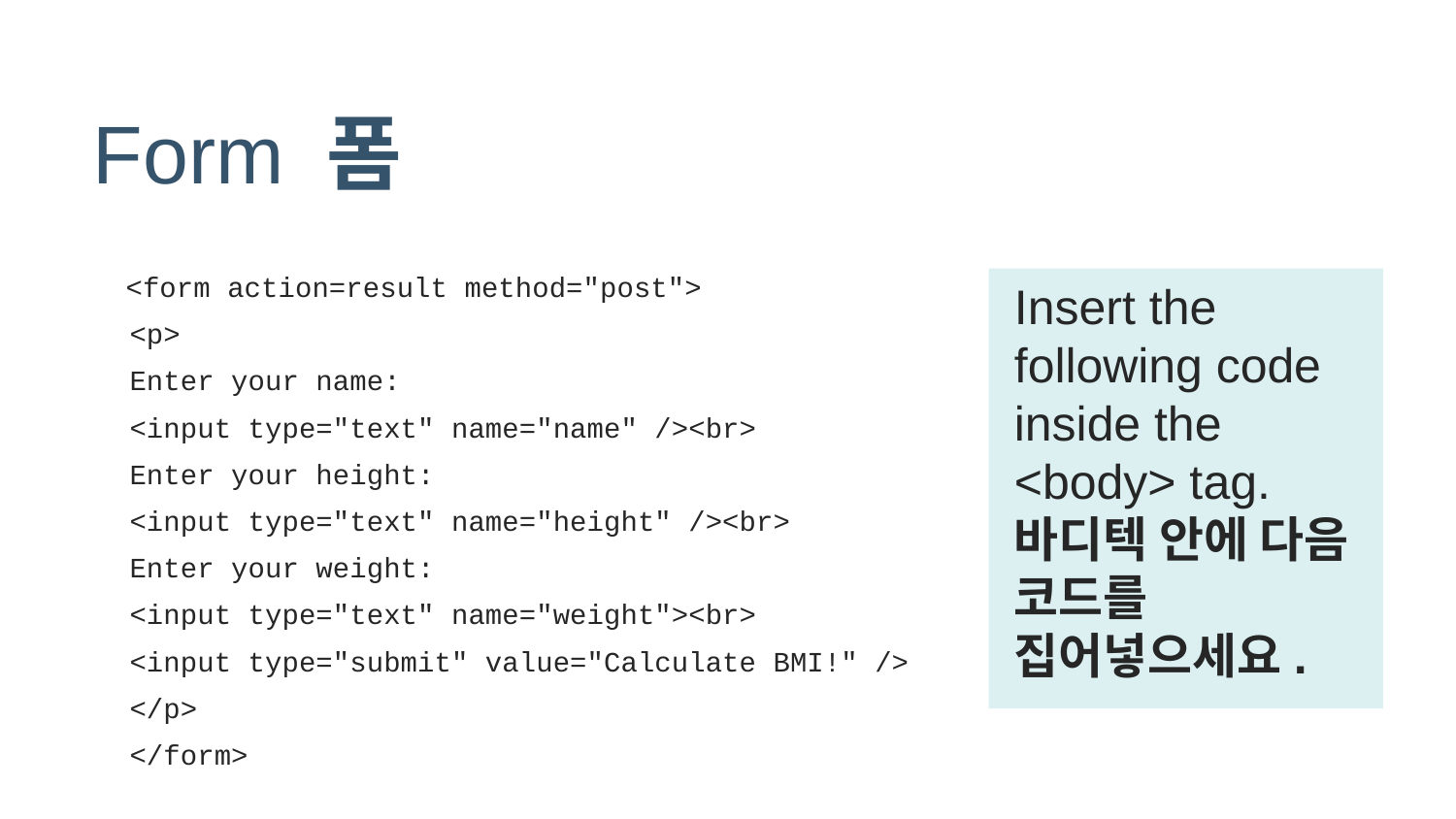

# Form 폼
Insert the following code inside the <body> tag. 바디텍 안에 다음 코드를 집어넣으세요.

<form action=result method="post">
<p>
Enter your name:
<input type="text" name="name" /><br>
Enter your height:
<input type="text" name="height" /><br>
Enter your weight:
<input type="text" name="weight"><br>
<input type="submit" value="Calculate BMI!" />
</p>
</form>